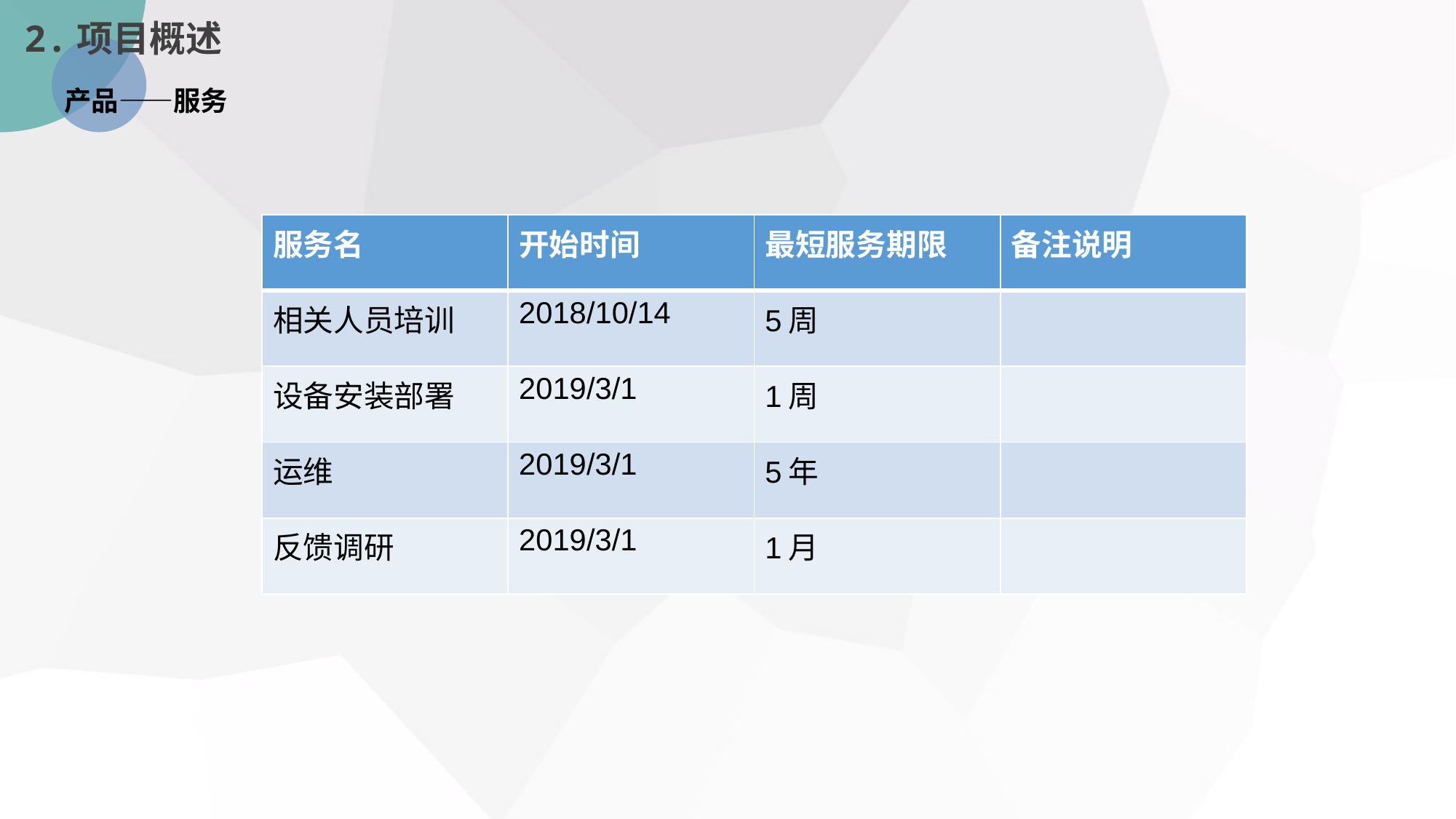

2.项目概述

产品——服务
| 服务名 | 开始时间 | 最短服务期限 | 备注说明 |
| --- | --- | --- | --- |
| 相关人员培训 | 2018/10/14 | 5周 |  |
| 设备安装部署 | 2019/3/1 | 1周 |  |
| 运维 | 2019/3/1 | 5年 |  |
| 反馈调研 | 2019/3/1 | 1月 |  |